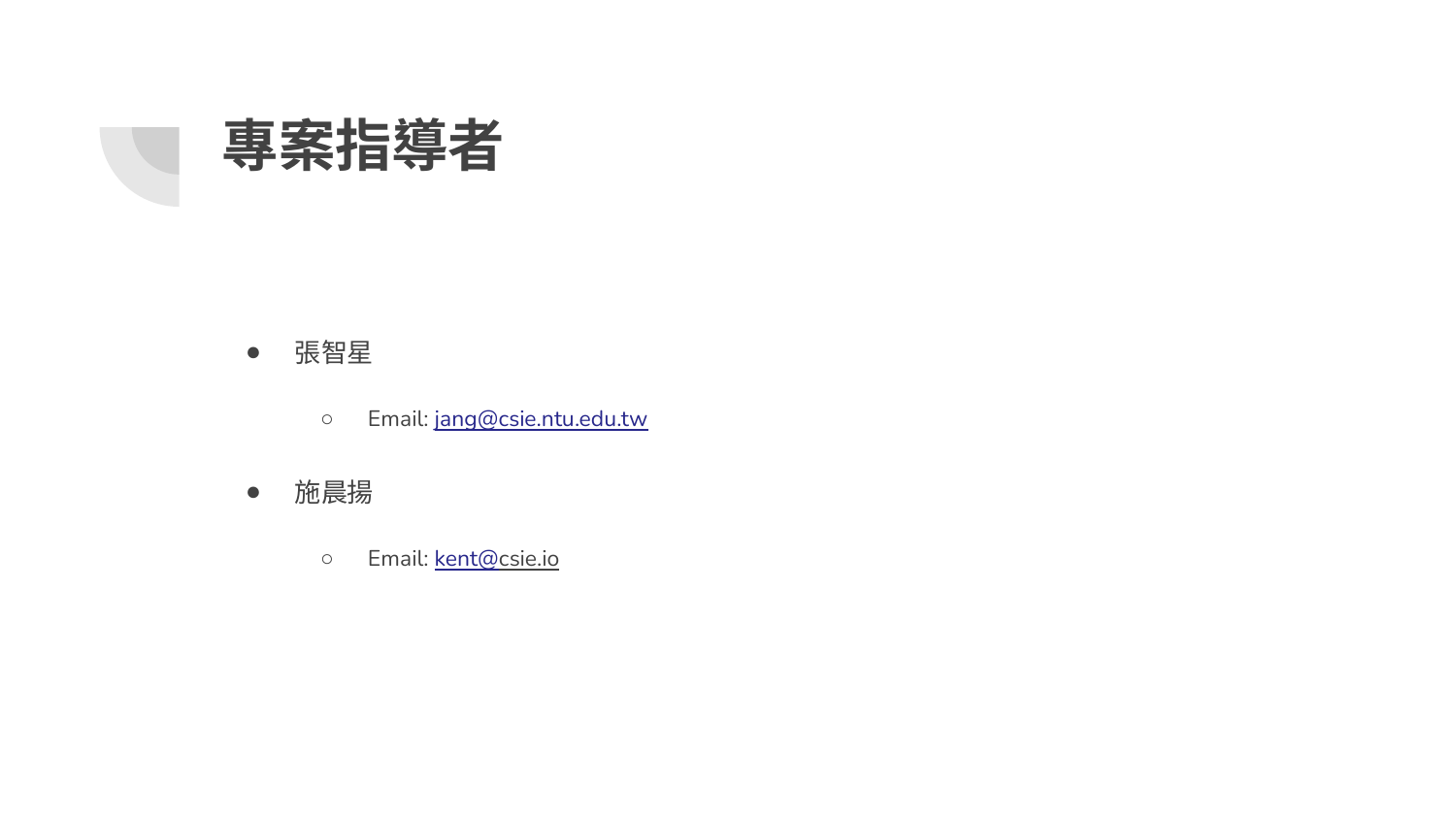

# 專案指導者
張智星
Email: jang@csie.ntu.edu.tw

施晨揚
Email: kent@csie.io